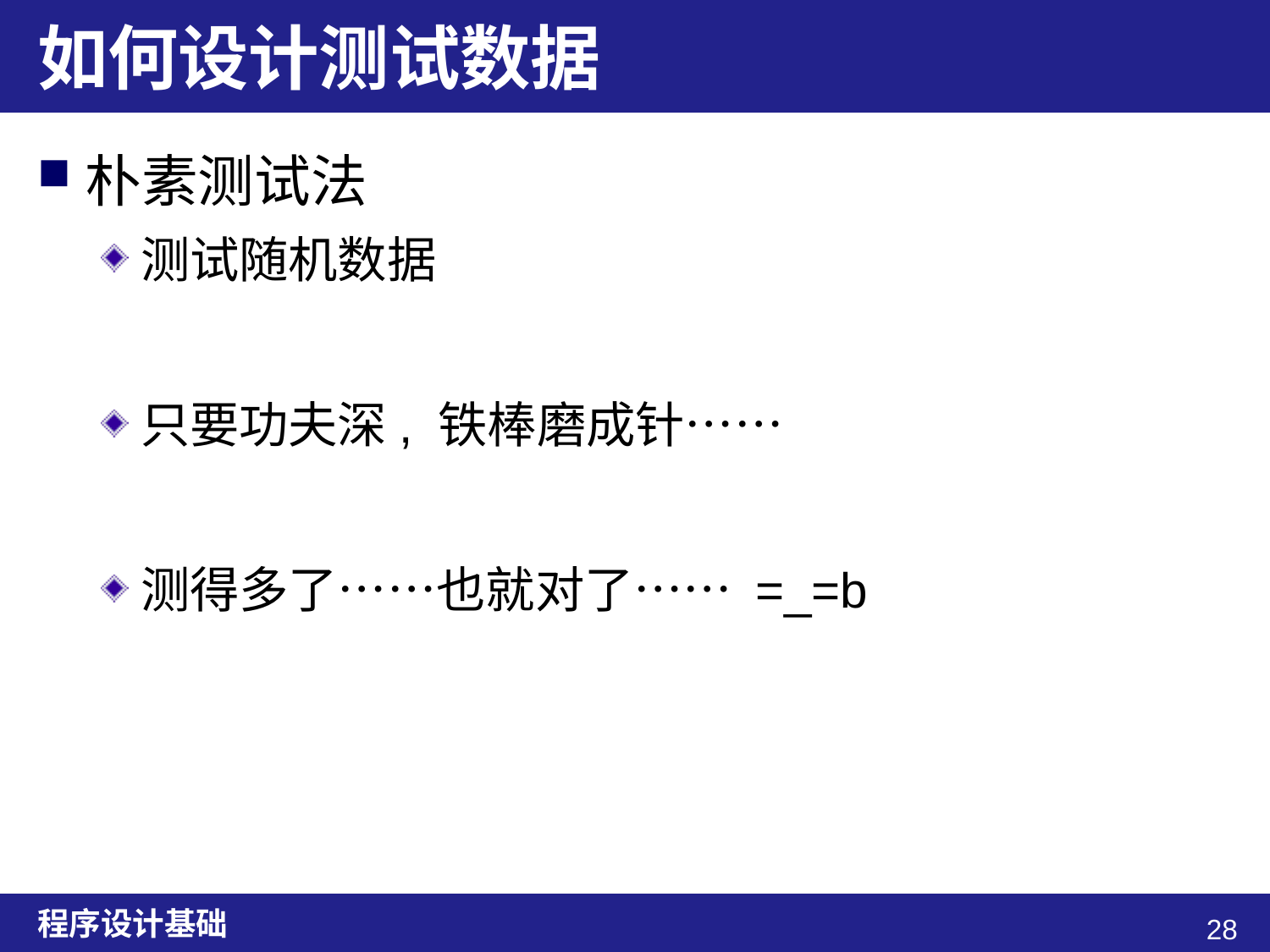

# 如何设计测试数据
朴素测试法
测试随机数据

只要功夫深, 铁棒磨成针……

测得多了……也就对了…… =_=b